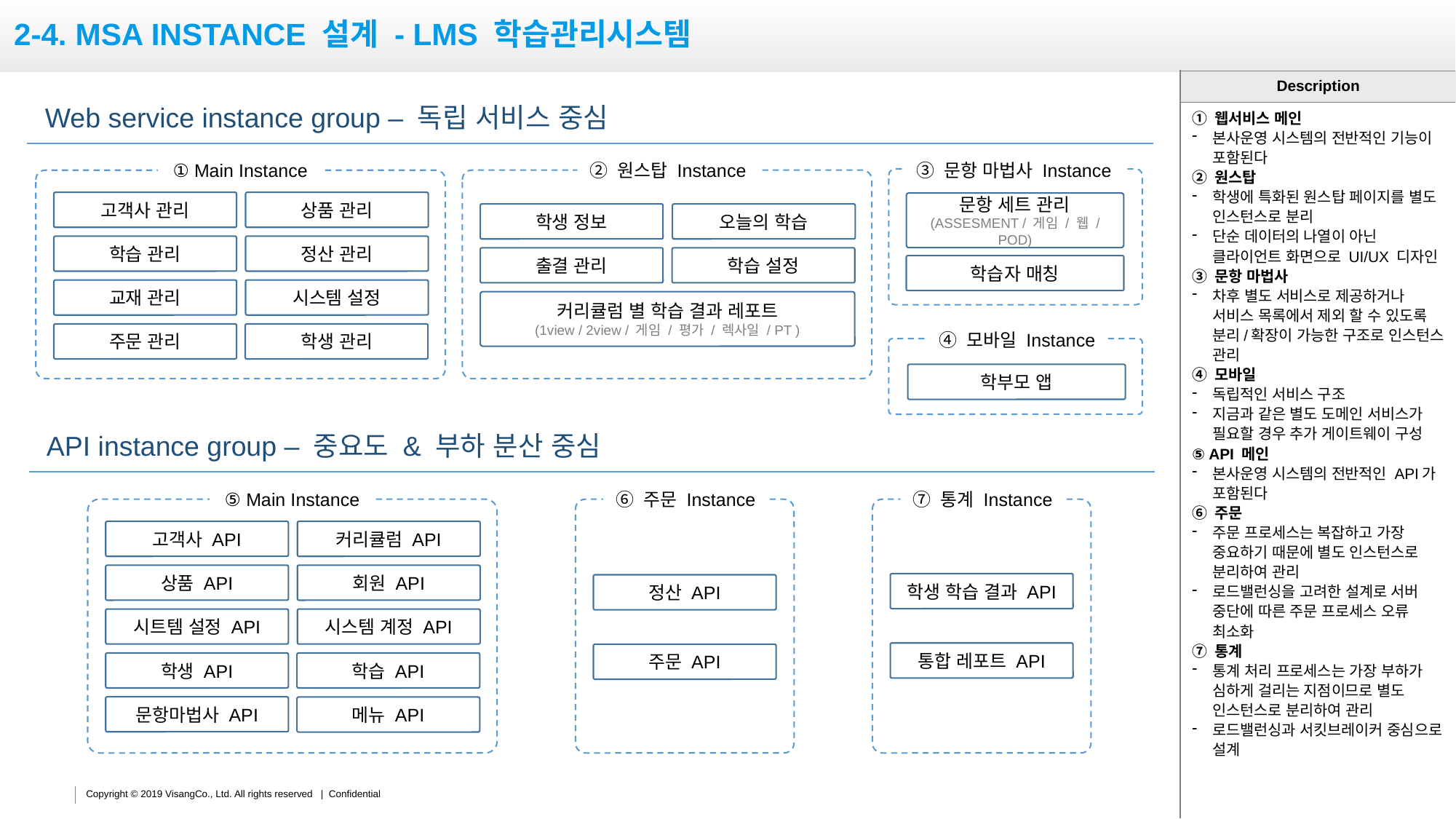

# 2-4. msa instance 설계 - Lms 학습관리시스템
Web service instance group – 독립 서비스 중심
① 웹서비스 메인
본사운영 시스템의 전반적인 기능이 포함된다
② 원스탑
학생에 특화된 원스탑 페이지를 별도 인스턴스로 분리
단순 데이터의 나열이 아닌 클라이언트 화면으로 UI/UX 디자인
③ 문항 마법사
차후 별도 서비스로 제공하거나 서비스 목록에서 제외 할 수 있도록 분리/확장이 가능한 구조로 인스턴스 관리
④ 모바일
독립적인 서비스 구조
지금과 같은 별도 도메인 서비스가 필요할 경우 추가 게이트웨이 구성
⑤ API 메인
본사운영 시스템의 전반적인 API가 포함된다
⑥ 주문
주문 프로세스는 복잡하고 가장 중요하기 때문에 별도 인스턴스로 분리하여 관리
로드밸런싱을 고려한 설계로 서버 중단에 따른 주문 프로세스 오류 최소화
⑦ 통계
통계 처리 프로세스는 가장 부하가 심하게 걸리는 지점이므로 별도 인스턴스로 분리하여 관리
로드밸런싱과 서킷브레이커 중심으로 설계
① Main Instance

고객사 관리
상품 관리
학습 관리
정산 관리
교재 관리
시스템 설정
주문 관리
학생 관리
② 원스탑 Instance

학생 정보
오늘의 학습
출결 관리
학습 설정
커리큘럼 별 학습 결과 레포트
(1view / 2view / 게임 / 평가 / 렉사일 / PT )
③ 문항 마법사 Instance

문항 세트 관리
(ASSESMENT / 게임 / 웹 / POD)
학습자 매칭
④ 모바일 Instance

학부모 앱
API instance group – 중요도 & 부하 분산 중심
⑤ Main Instance

고객사 API
커리큘럼 API
상품 API
회원 API
시트템 설정 API
시스템 계정 API
학생 API
학습 API
문항마법사 API
메뉴 API
⑥ 주문 Instance

정산 API
주문 API
⑦ 통계 Instance

학생 학습 결과 API
통합 레포트 API